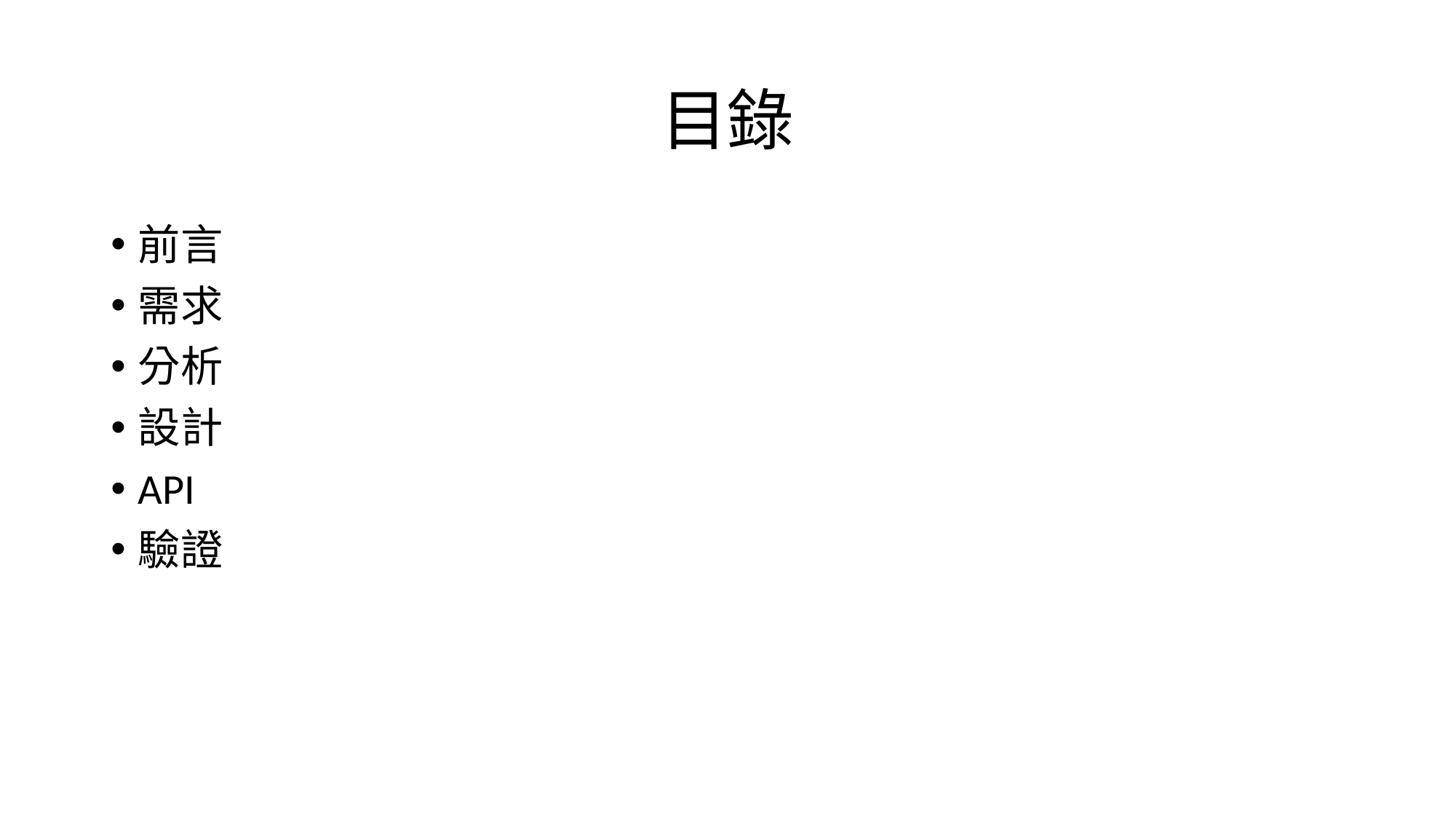

# 目錄
前言
需求
分析
設計
API
驗證